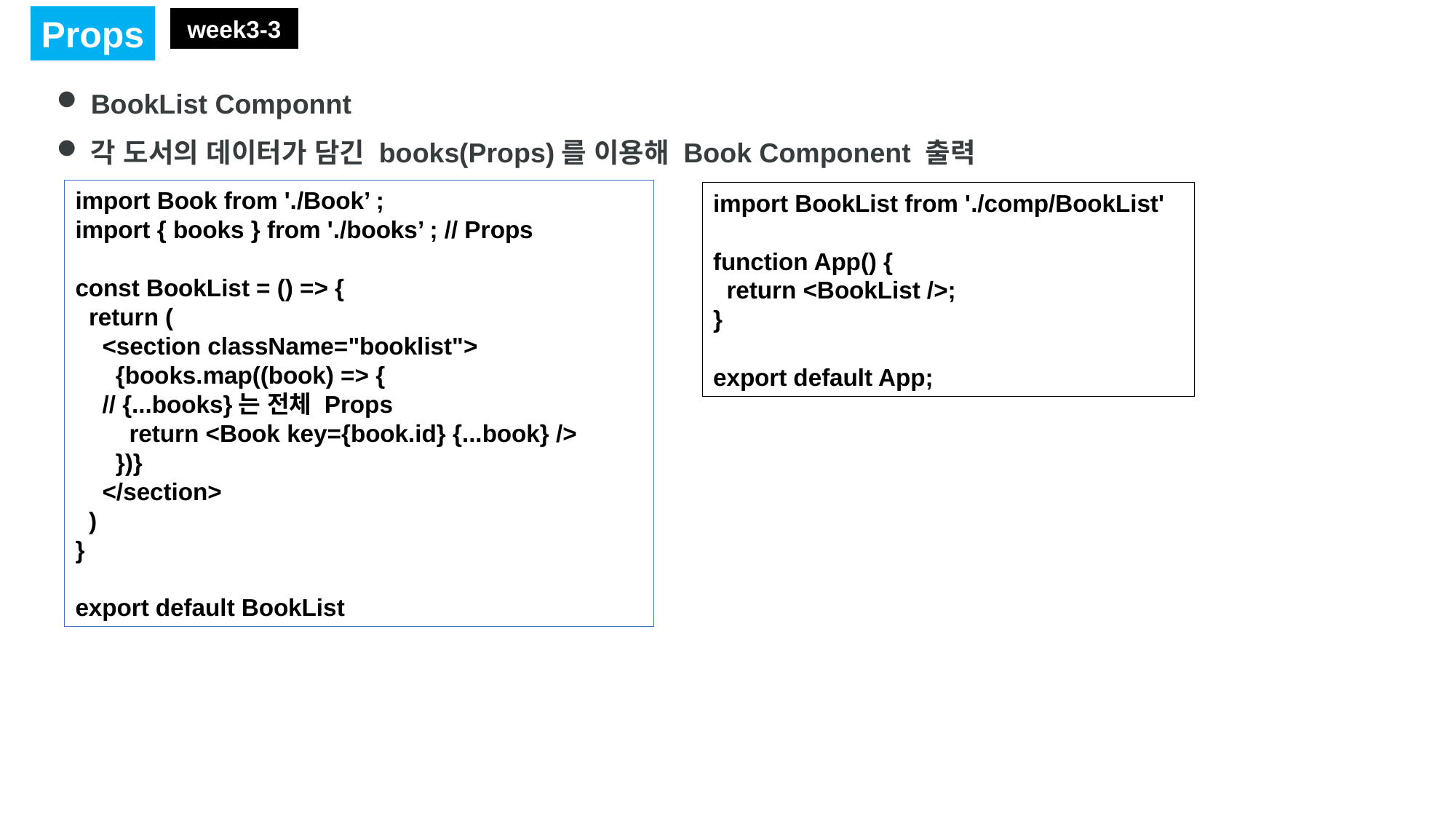

Props
week3-3
BookList Componnt
각 도서의 데이터가 담긴 books(Props)를 이용해 Book Component 출력
import Book from './Book’ ;
import { books } from './books’ ; // Props

const BookList = () => {
  return (
    <section className="booklist">
      {books.map((book) => {
    // {...books}는 전체 Props
        return <Book key={book.id} {...book} />
      })}
    </section>
  )
}

export default BookList
import BookList from './comp/BookList'

function App() {
  return <BookList />;
}
export default App;